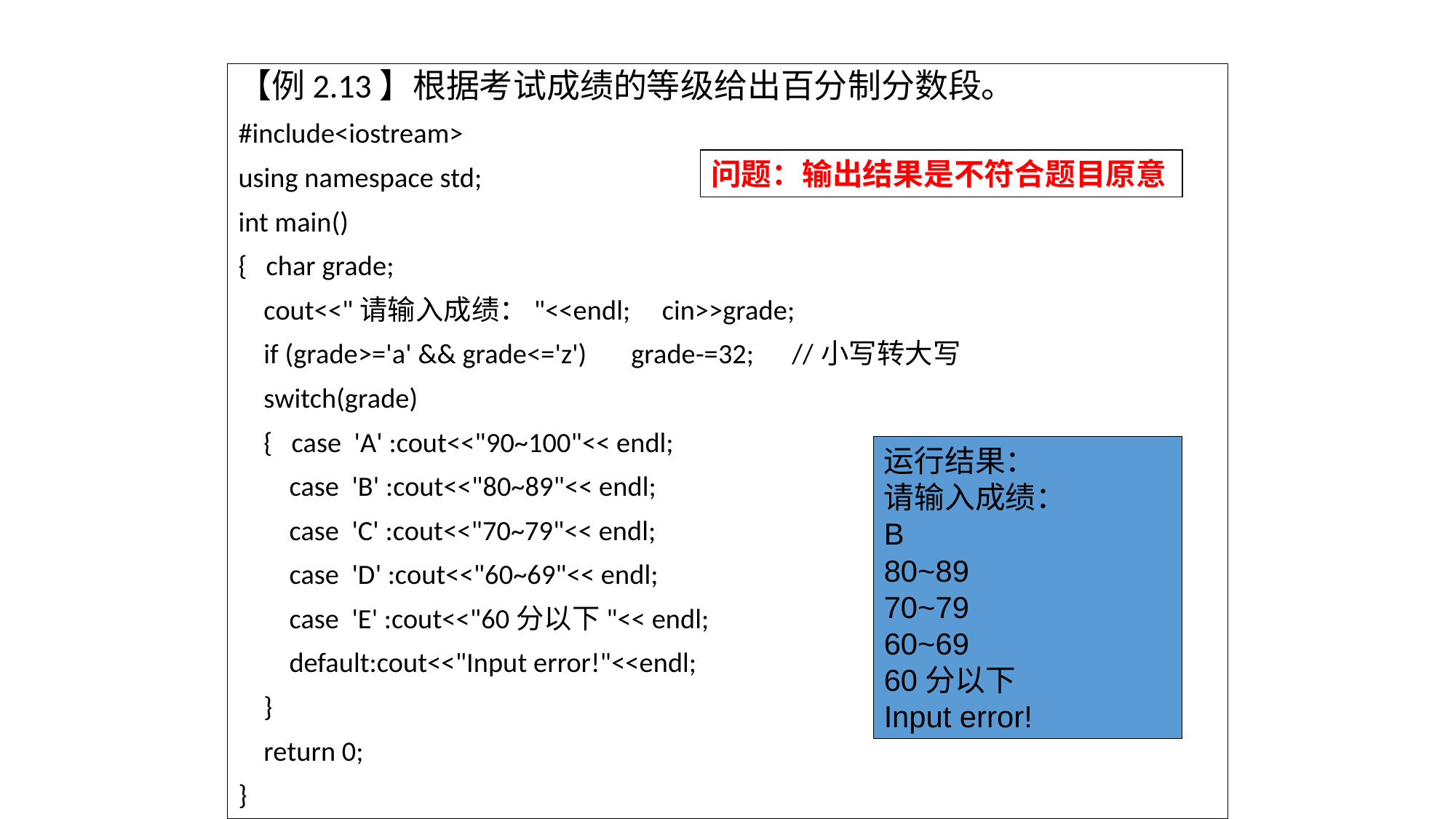

【例2.13】根据考试成绩的等级给出百分制分数段。
#include<iostream>
using namespace std;
int main()
{   char grade;
    cout<<"请输入成绩："<<endl;     cin>>grade;
    if (grade>='a' && grade<='z')       grade-=32;      //小写转大写
    switch(grade)
    {   case  'A' :cout<<"90~100"<< endl;
        case  'B' :cout<<"80~89"<< endl;
        case  'C' :cout<<"70~79"<< endl;
        case  'D' :cout<<"60~69"<< endl;
        case  'E' :cout<<"60分以下"<< endl;
        default:cout<<"Input error!"<<endl;
    }
    return 0;
}
问题：输出结果是不符合题目原意

运行结果：
请输入成绩：
B
80~89
70~79
60~69
60分以下
Input error!